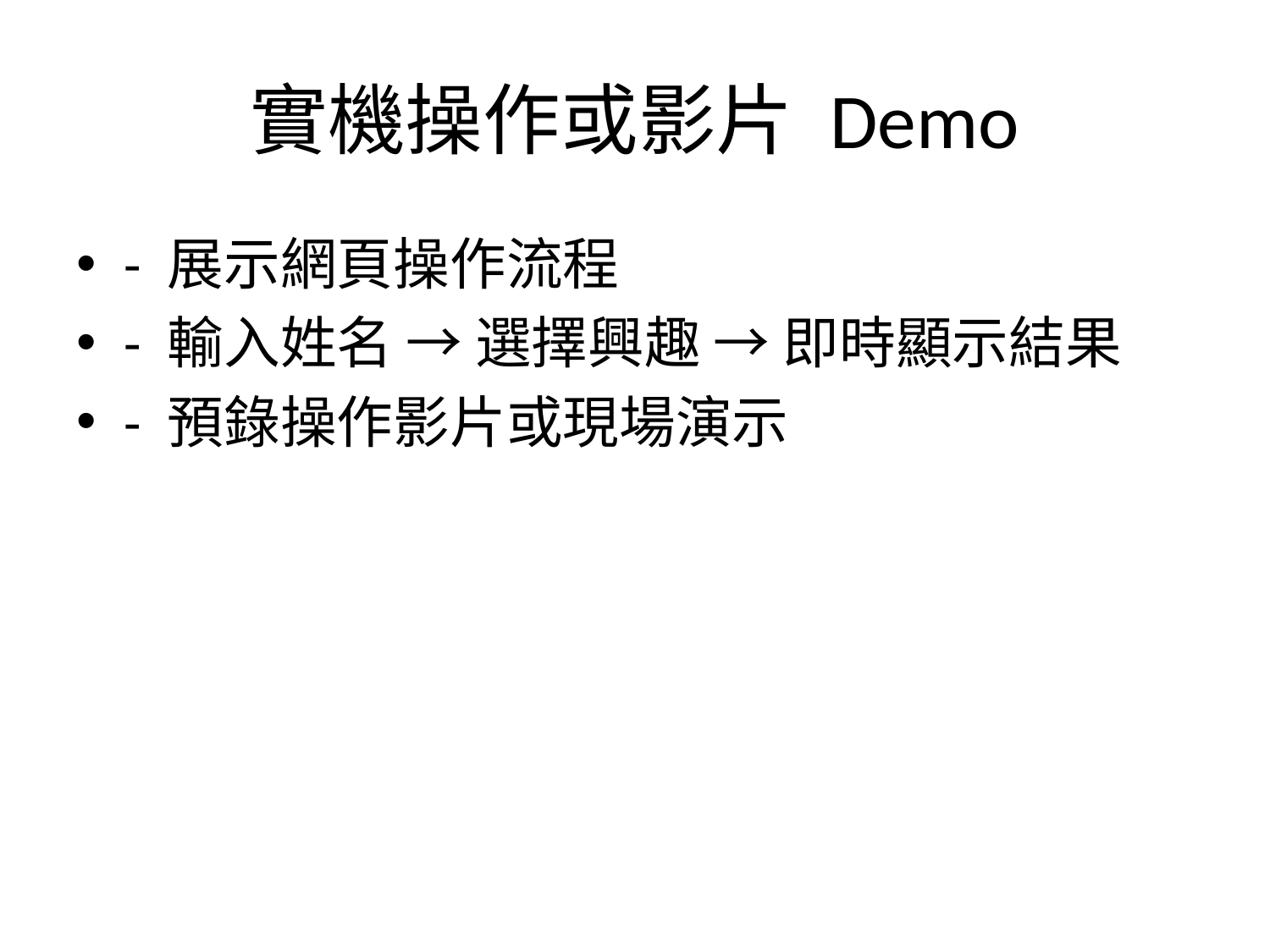

# 實機操作或影片 Demo
- 展示網頁操作流程
- 輸入姓名 → 選擇興趣 → 即時顯示結果
- 預錄操作影片或現場演示